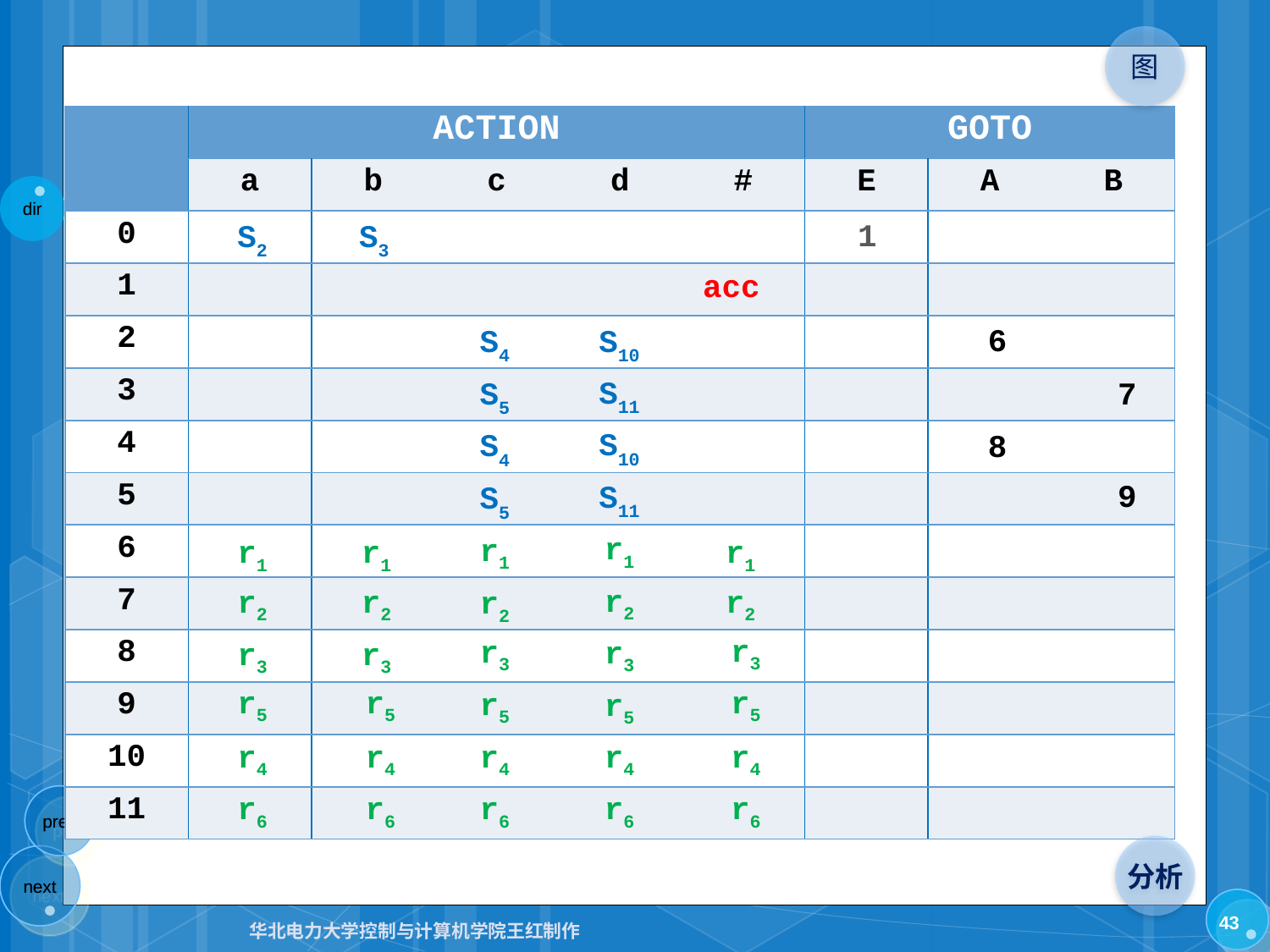

图
|  | ACTION |  |  |  |  | GOTO |  |  |
| --- | --- | --- | --- | --- | --- | --- | --- | --- |
|  | a | b | c | d | # | E | A | B |
| 0 |  |  |  |  |  |  |  |  |
| 1 |  |  |  |  |  |  |  |  |
| 2 |  |  |  |  |  |  |  |  |
| 3 |  |  |  |  |  |  |  |  |
| 4 |  |  |  |  |  |  |  |  |
| 5 |  |  |  |  |  |  |  |  |
| 6 |  |  |  |  |  |  |  |  |
| 7 |  |  |  |  |  |  |  |  |
| 8 |  |  |  |  |  |  |  |  |
| 9 |  |  |  |  |  |  |  |  |
| 10 |  |  |  |  |  |  |  |  |
| 11 |  |  |  |  |  |  |  |  |
1
S2
S3
acc
6
S4
S10
S11
7
S5
S10
S4
8
9
S11
S5
r1
r1
r1
r1
r1
r2
r2
r2
r2
r2
r3
r3
r3
r3
r3
r5
r5
r5
r5
r5
r4
r4
r4
r4
r4
r6
r6
r6
r6
r6
分析
43
华北电力大学控制与计算机学院王红制作